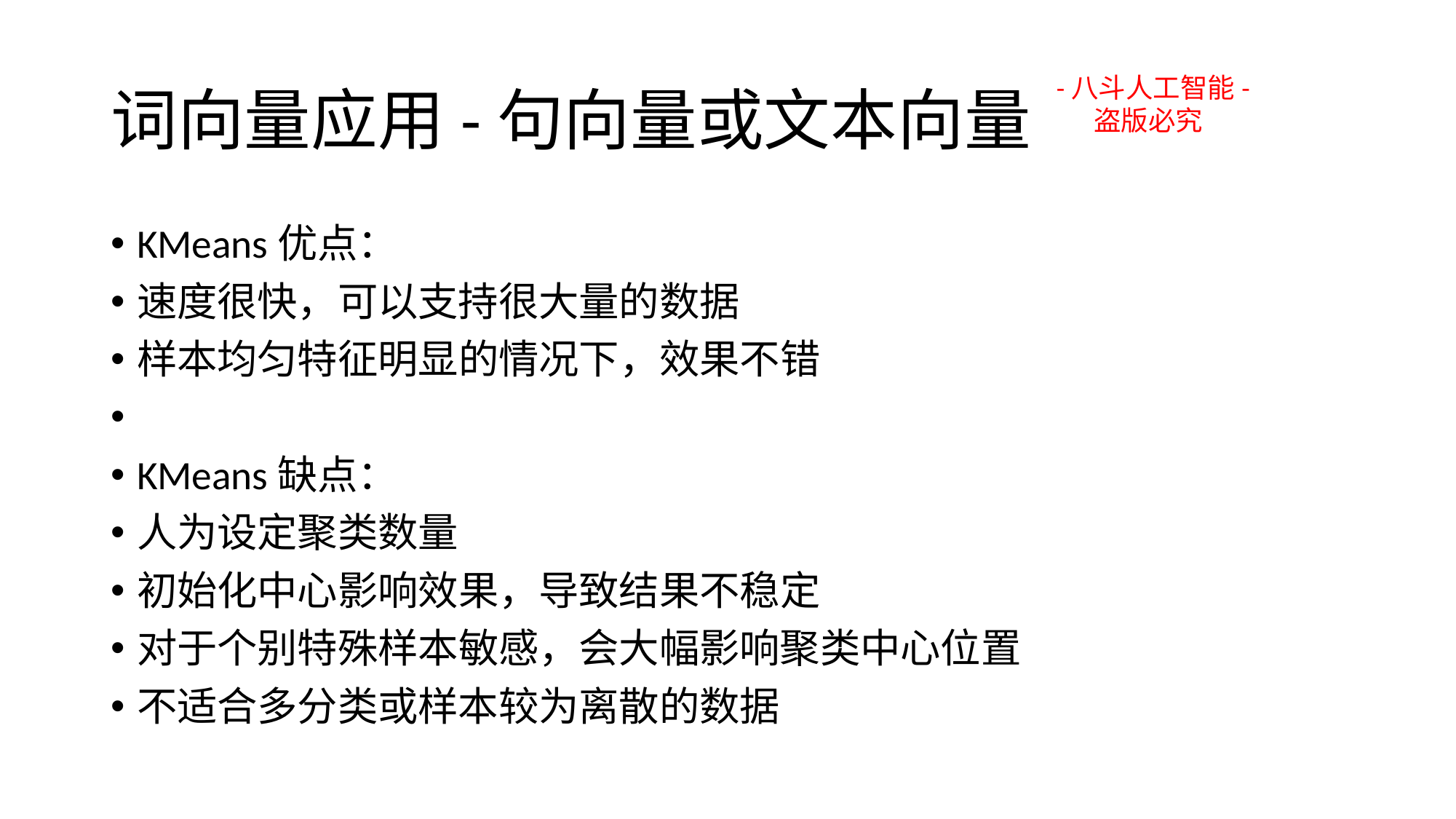

# 词向量应用-句向量或文本向量
-八斗人工智能-
     盗版必究
KMeans优点：
速度很快，可以支持很大量的数据
样本均匀特征明显的情况下，效果不错

KMeans缺点：
人为设定聚类数量
初始化中心影响效果，导致结果不稳定
对于个别特殊样本敏感，会大幅影响聚类中心位置
不适合多分类或样本较为离散的数据